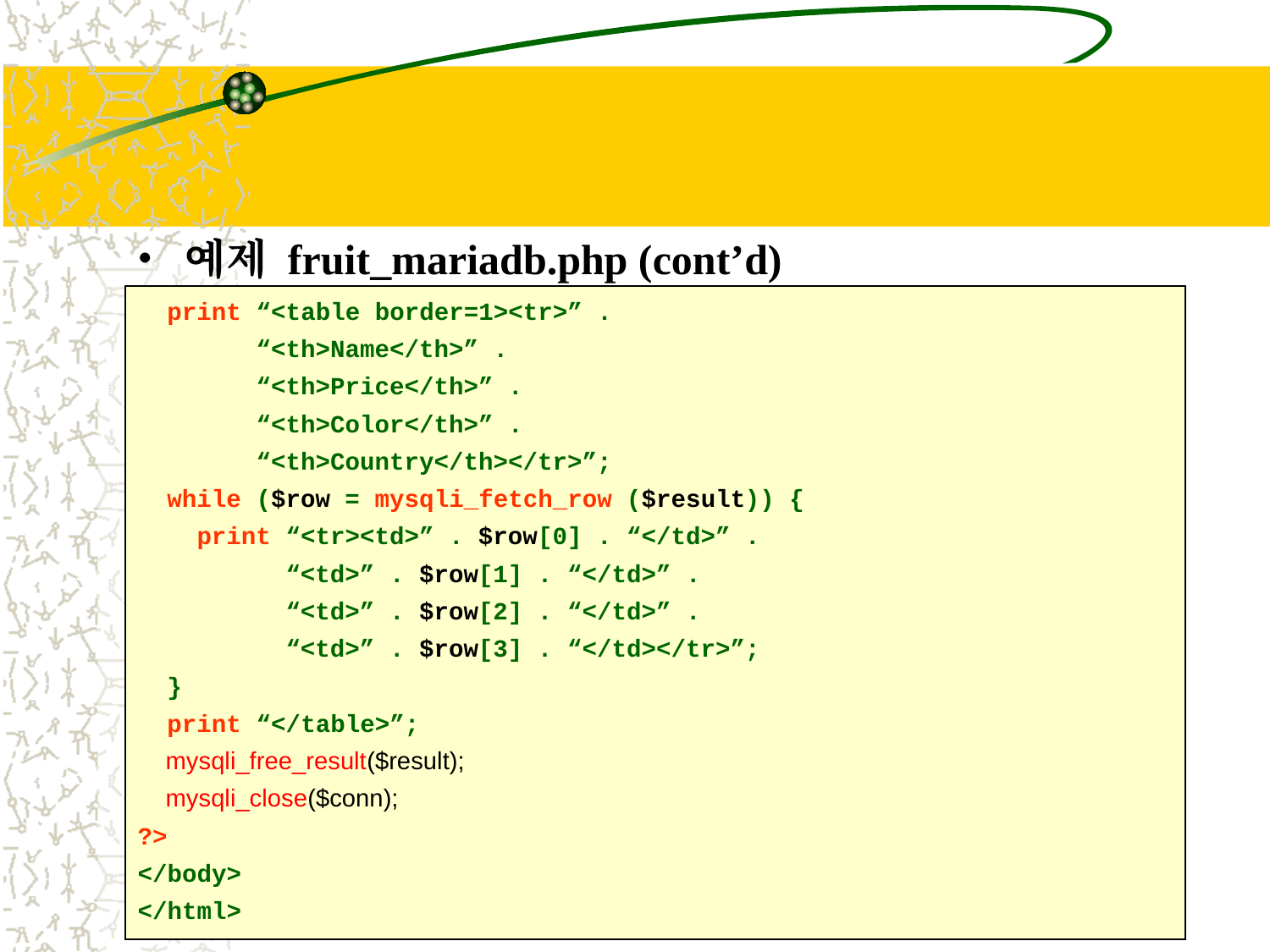

#
예제 fruit_mariadb.php (cont’d)
  print “<table border=1><tr>” .
        “<th>Name</th>” .
        “<th>Price</th>” .
        “<th>Color</th>” .
        “<th>Country</th></tr>”;
  while ($row = mysqli_fetch_row ($result)) {
    print “<tr><td>” . $row[0] . “</td>” .
          “<td>” . $row[1] . “</td>” .
          “<td>” . $row[2] . “</td>” .
          “<td>” . $row[3] . “</td></tr>”;
  }
  print “</table>”;
    mysqli_free_result($result);
    mysqli_close($conn);
?>
</body>
</html>